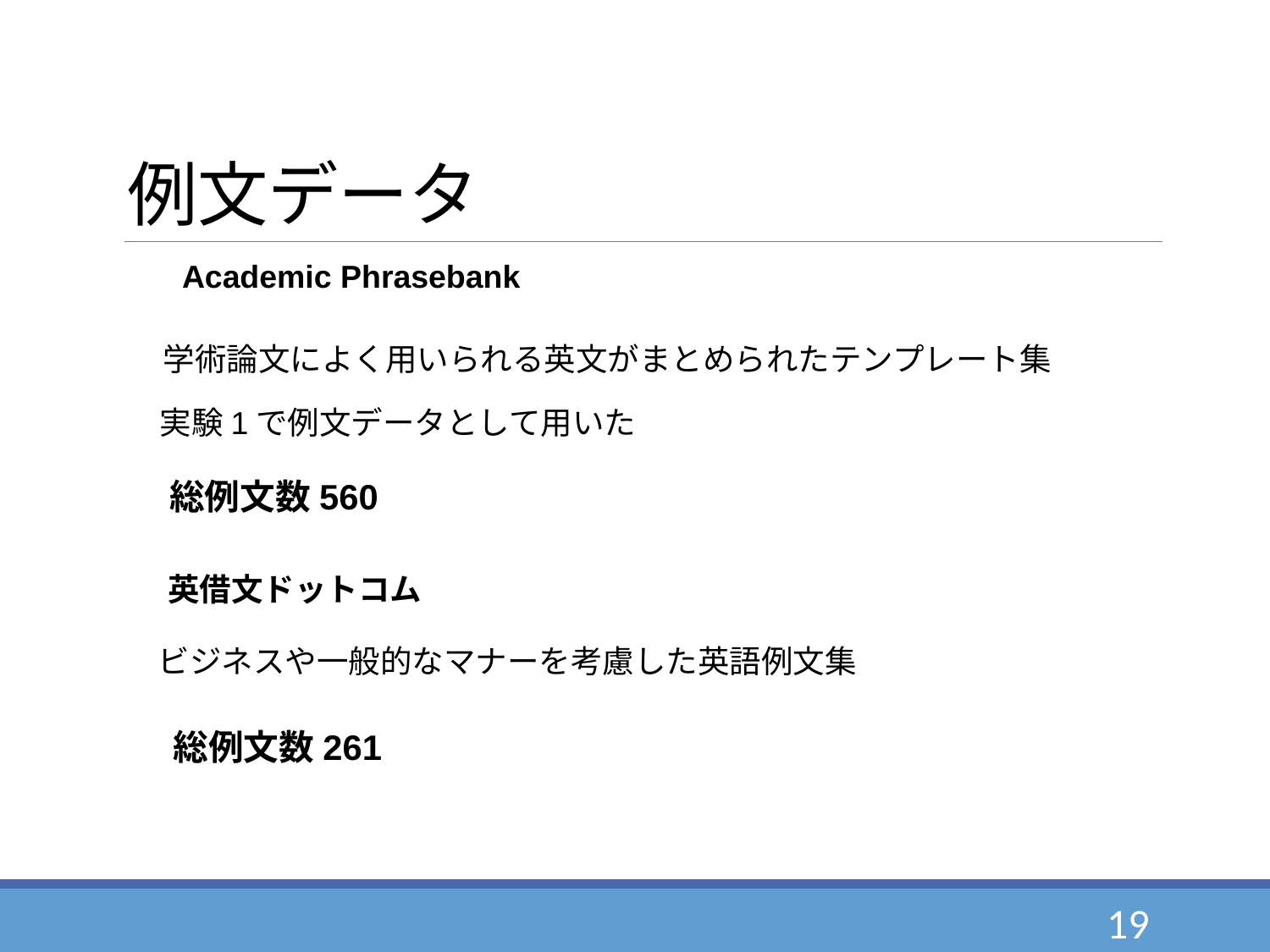

# 例文データ
Academic Phrasebank
学術論文によく用いられる英文がまとめられたテンプレート集
実験1で例文データとして用いた
総例文数560
英借文ドットコム
ビジネスや一般的なマナーを考慮した英語例文集
総例文数261
19